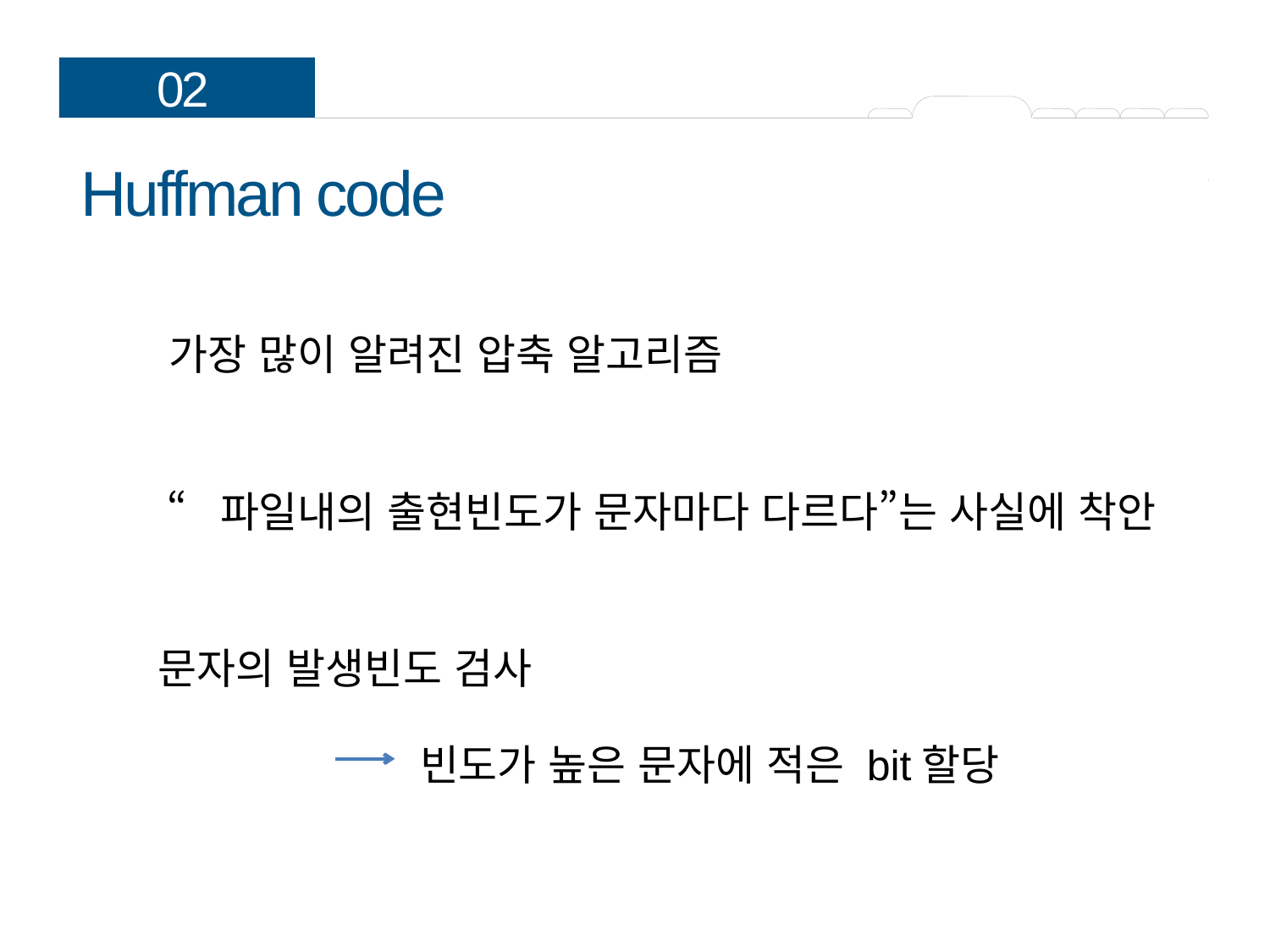

02 알고리즘

Huffman code
가장 많이 알려진 압축 알고리즘
“파일내의 출현빈도가 문자마다 다르다”는 사실에 착안
문자의 발생빈도 검사
빈도가 높은 문자에 적은 bit할당